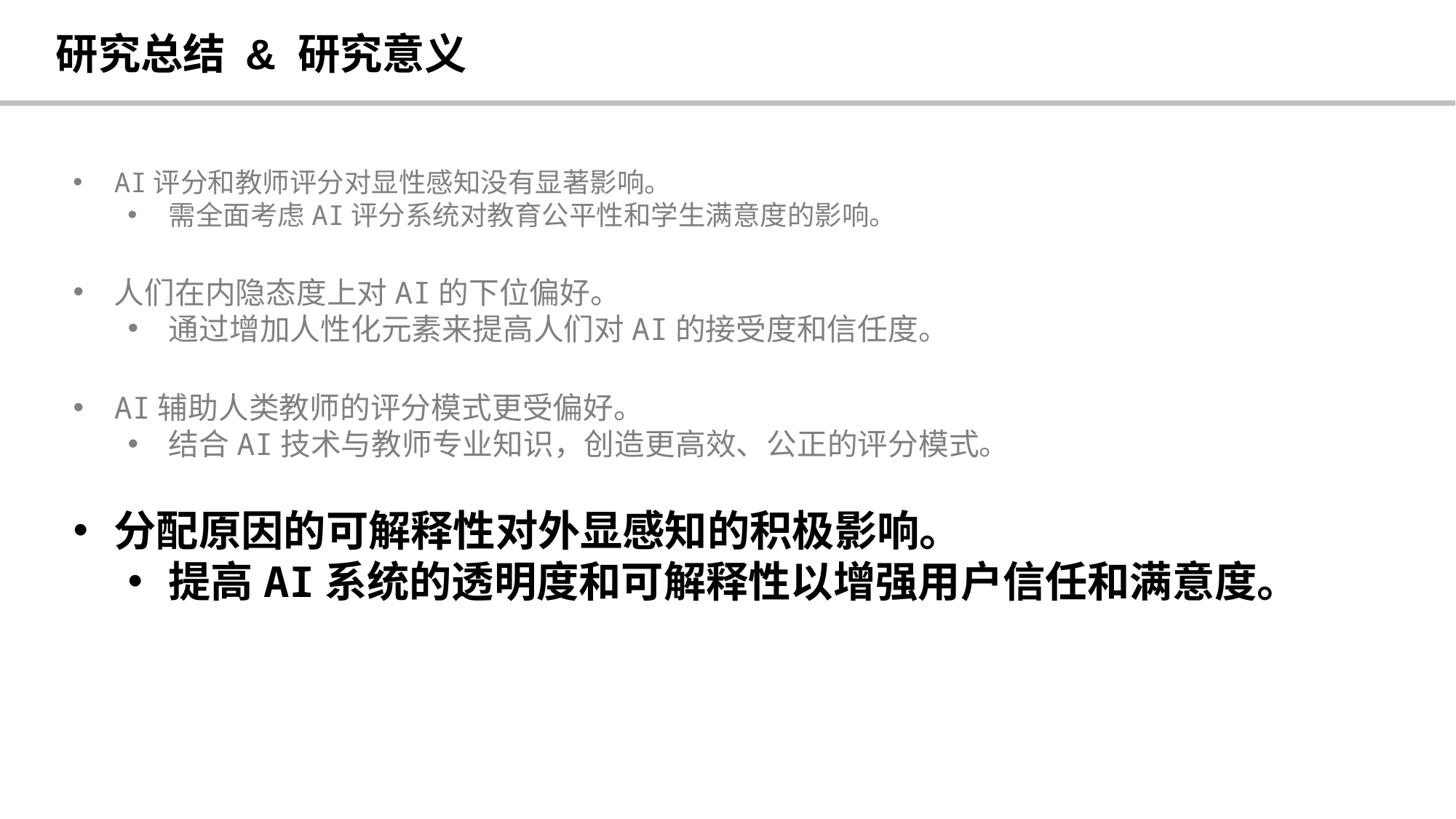

# 研究总结 & 研究意义
AI评分和教师评分对显性感知没有显著影响。
需全面考虑AI评分系统对教育公平性和学生满意度的影响。
人们在内隐态度上对AI的下位偏好。
通过增加人性化元素来提高人们对AI的接受度和信任度。
AI辅助人类教师的评分模式更受偏好。
结合AI技术与教师专业知识，创造更高效、公正的评分模式。
分配原因的可解释性对外显感知的积极影响。
提高AI系统的透明度和可解释性以增强用户信任和满意度。